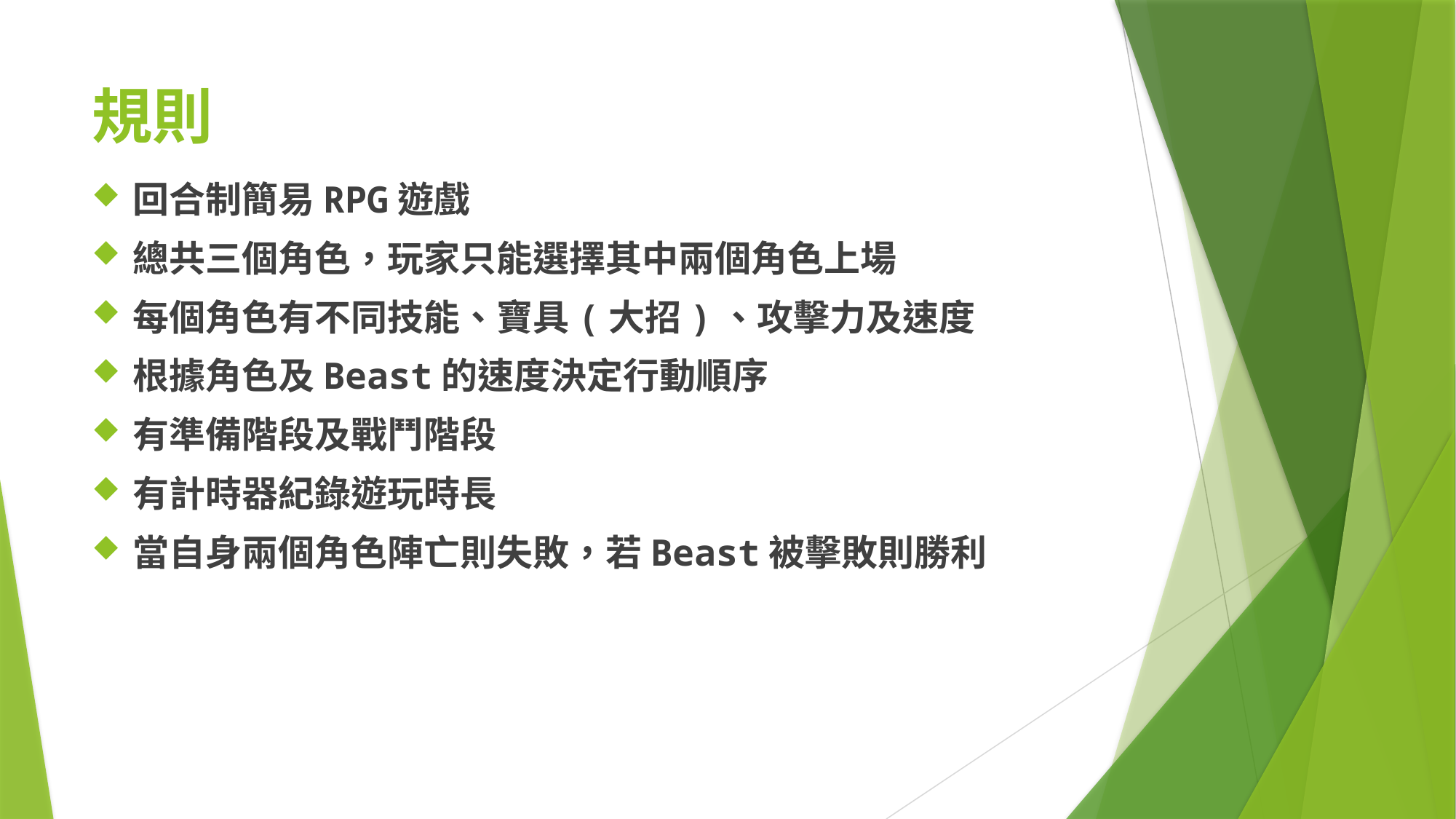

# 規則
回合制簡易RPG遊戲
總共三個角色，玩家只能選擇其中兩個角色上場
每個角色有不同技能、寶具(大招)、攻擊力及速度
根據角色及Beast的速度決定行動順序
有準備階段及戰鬥階段
有計時器紀錄遊玩時長
當自身兩個角色陣亡則失敗，若Beast被擊敗則勝利